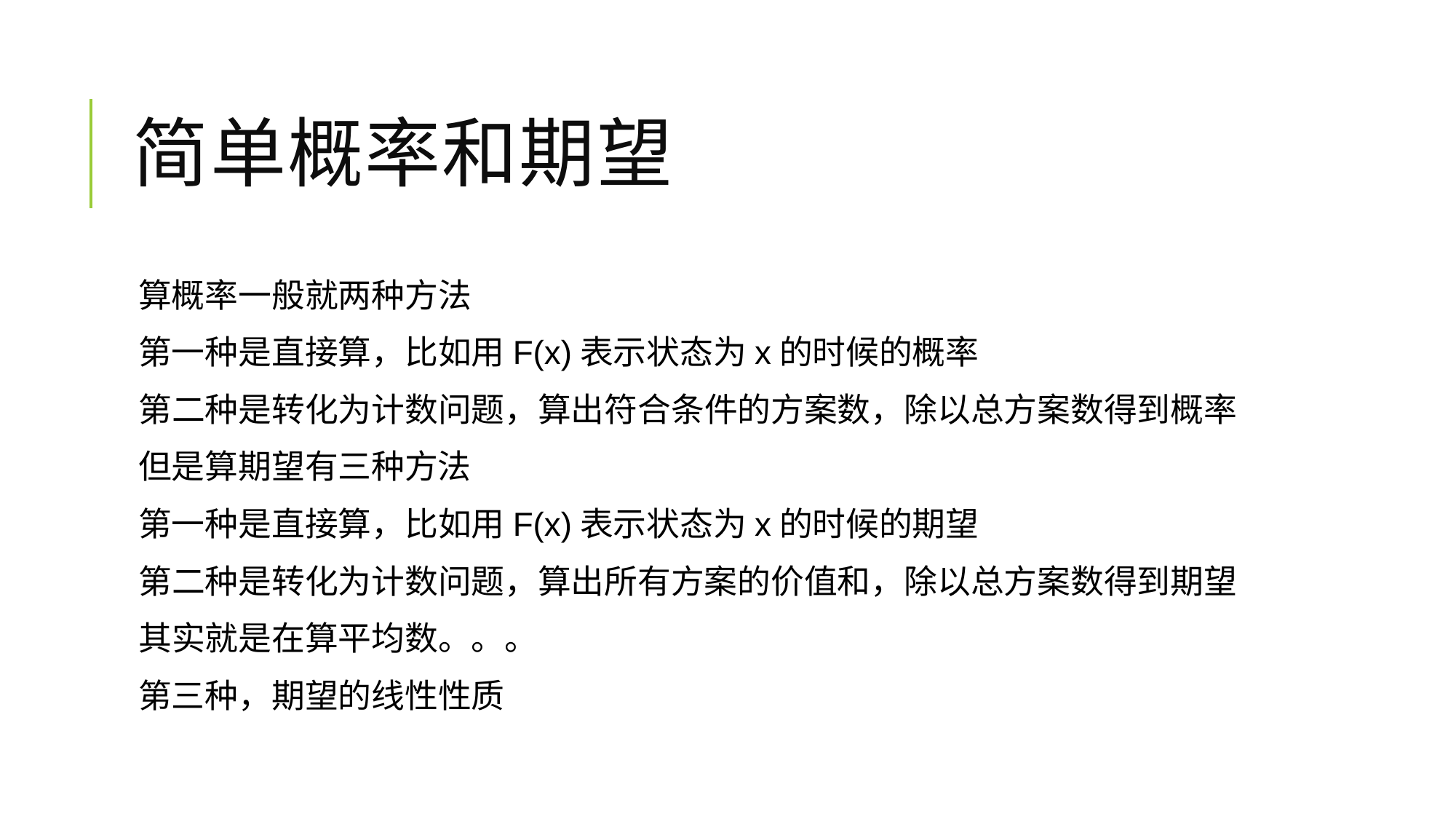

# 简单概率和期望
算概率一般就两种方法
第一种是直接算，比如用F(x)表示状态为x的时候的概率
第二种是转化为计数问题，算出符合条件的方案数，除以总方案数得到概率
但是算期望有三种方法
第一种是直接算，比如用F(x)表示状态为x的时候的期望
第二种是转化为计数问题，算出所有方案的价值和，除以总方案数得到期望
其实就是在算平均数。。。
第三种，期望的线性性质